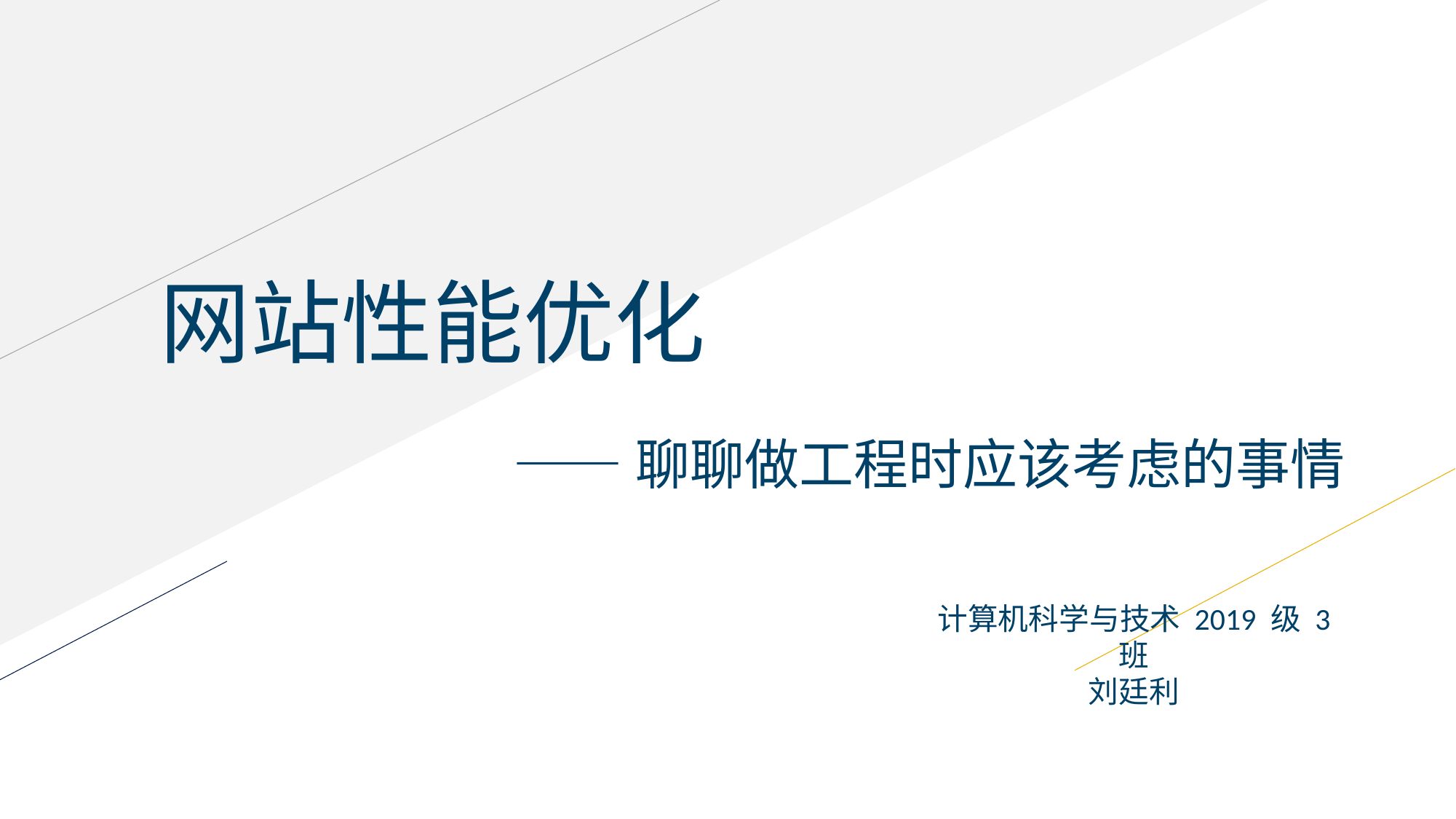

网站性能优化
——聊聊做工程时应该考虑的事情
计算机科学与技术 2019 级 3 班
刘廷利